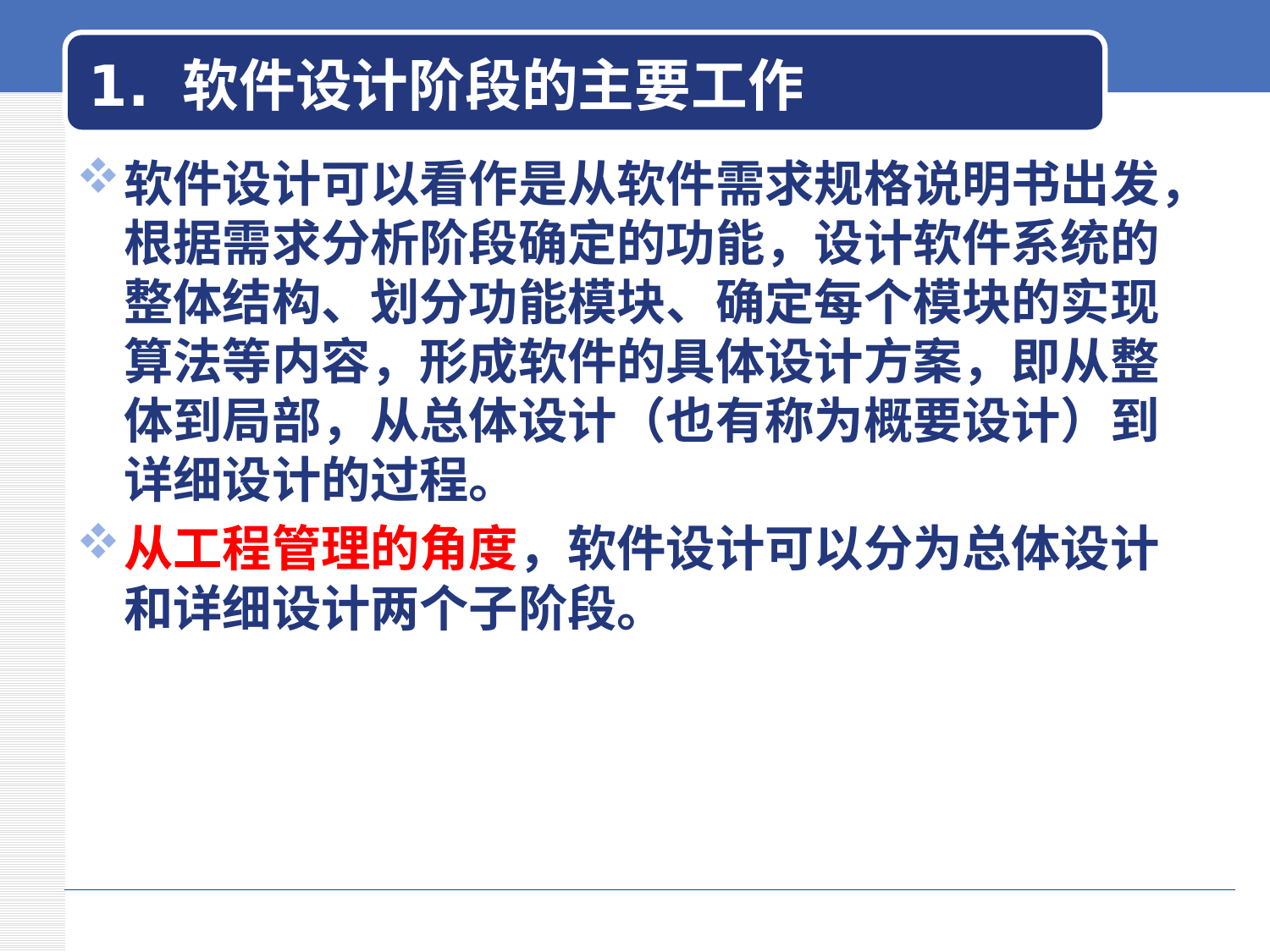

# 1. 软件设计阶段的主要工作
软件设计可以看作是从软件需求规格说明书出发，根据需求分析阶段确定的功能，设计软件系统的整体结构、划分功能模块、确定每个模块的实现算法等内容，形成软件的具体设计方案，即从整体到局部，从总体设计（也有称为概要设计）到详细设计的过程。
从工程管理的角度，软件设计可以分为总体设计和详细设计两个子阶段。